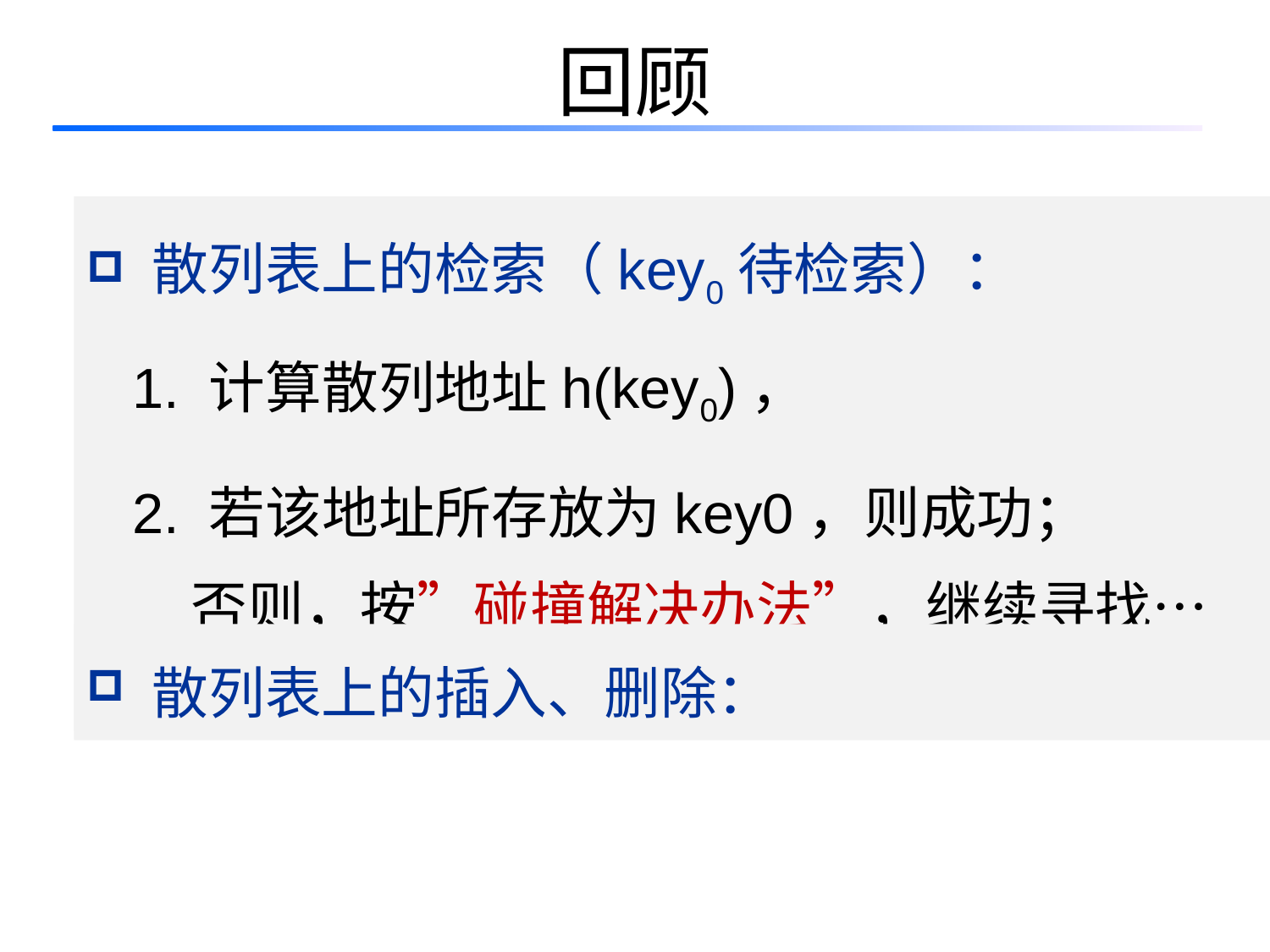

# 回顾

 散列表上的检索（key0待检索）：
  1. 计算散列地址h(key0)，
  2. 若该地址所存放为key0，则成功；
      否则，按”碰撞解决办法”，继续寻找……
 散列表上的插入、删除：